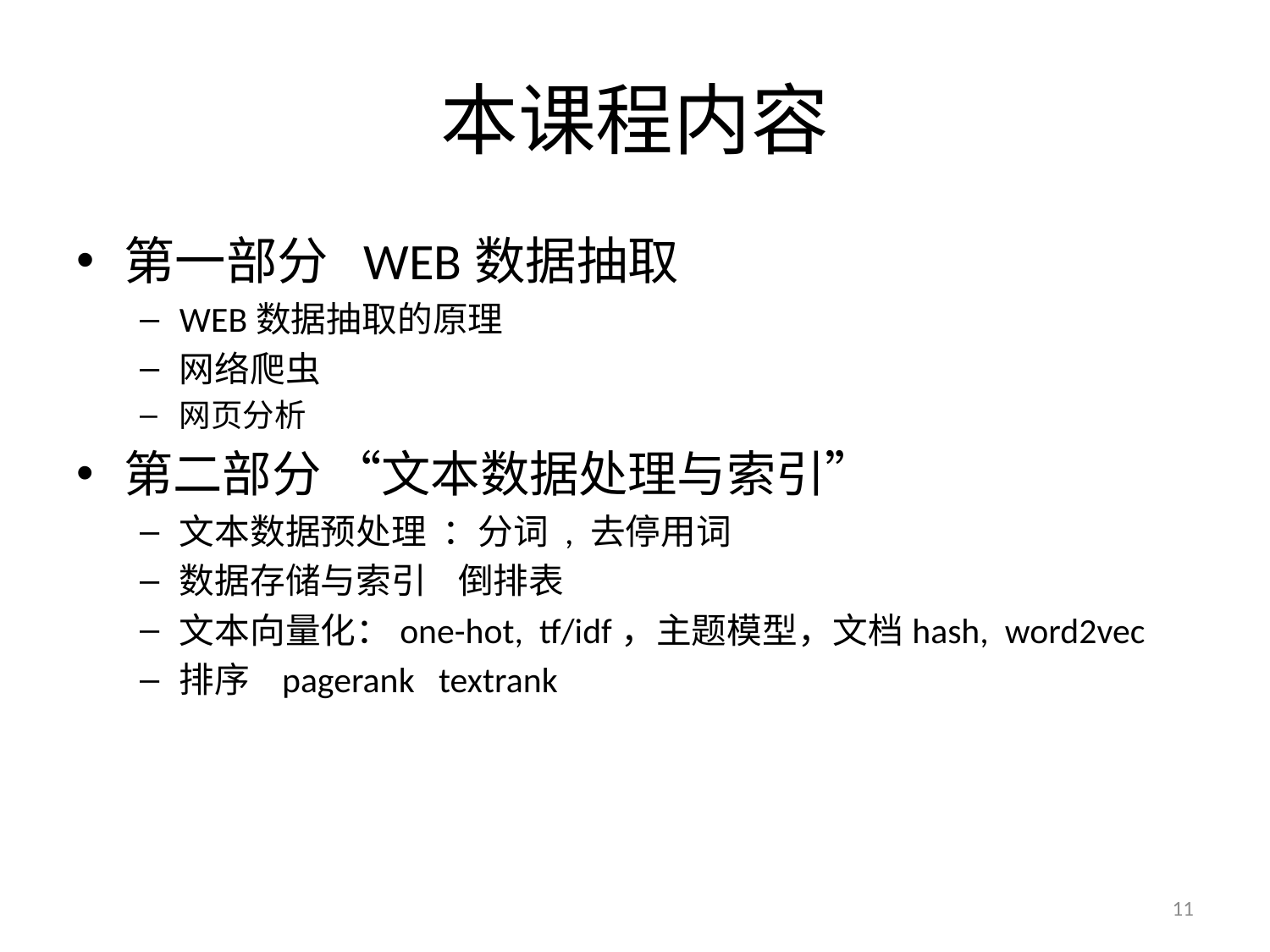

# 本课程内容
第一部分  WEB数据抽取
WEB数据抽取的原理
网络爬虫
网页分析
第二部分 “文本数据处理与索引”
文本数据预处理  ：分词 , 去停用词
数据存储与索引    倒排表
文本向量化：one-hot,  tf/idf，主题模型，文档hash,  word2vec
排序   pagerank   textrank

11